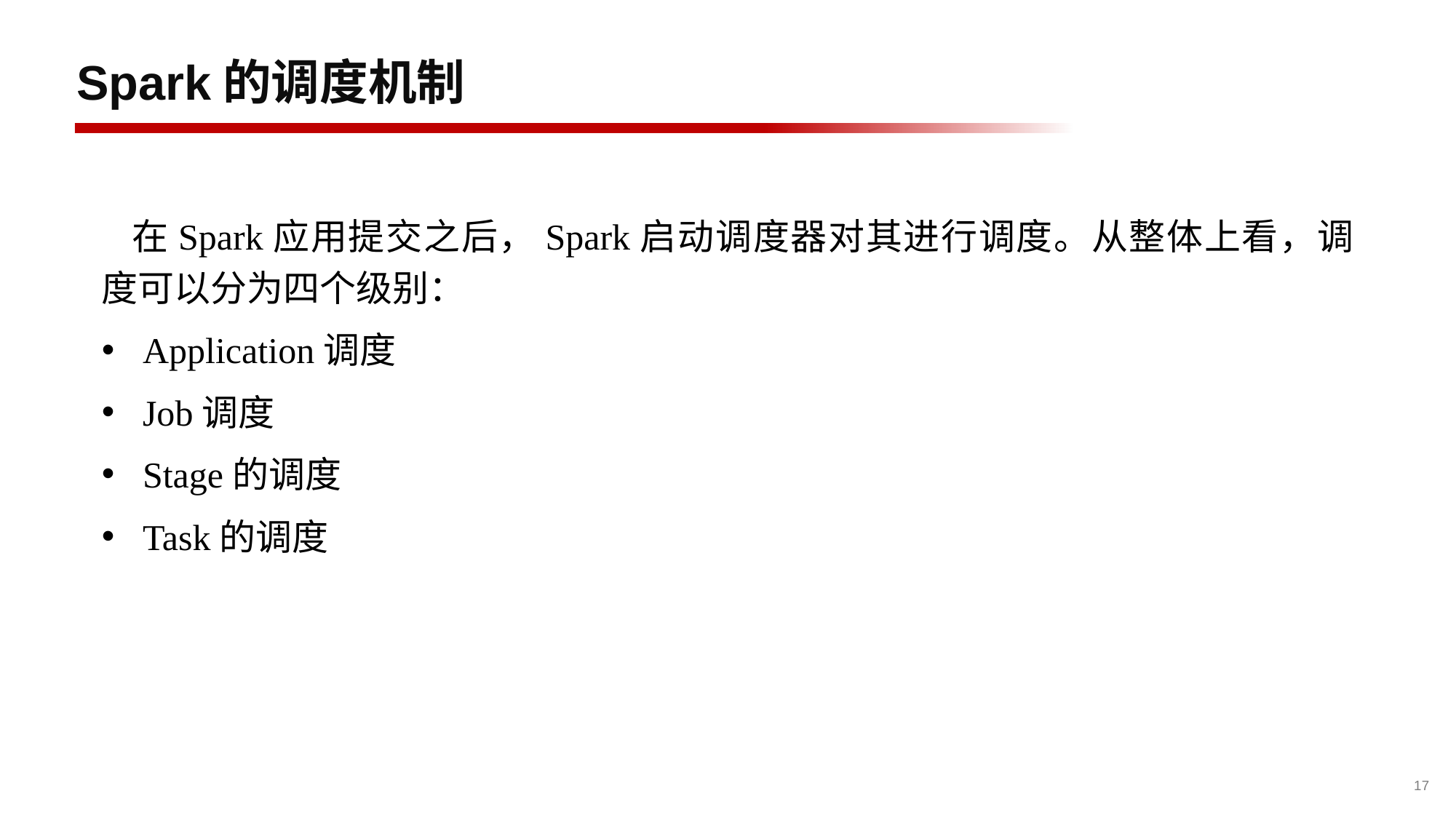

# Spark的调度机制

在Spark应用提交之后，Spark启动调度器对其进行调度。从整体上看，调度可以分为四个级别：
Application调度
Job调度
Stage的调度
Task的调度
17